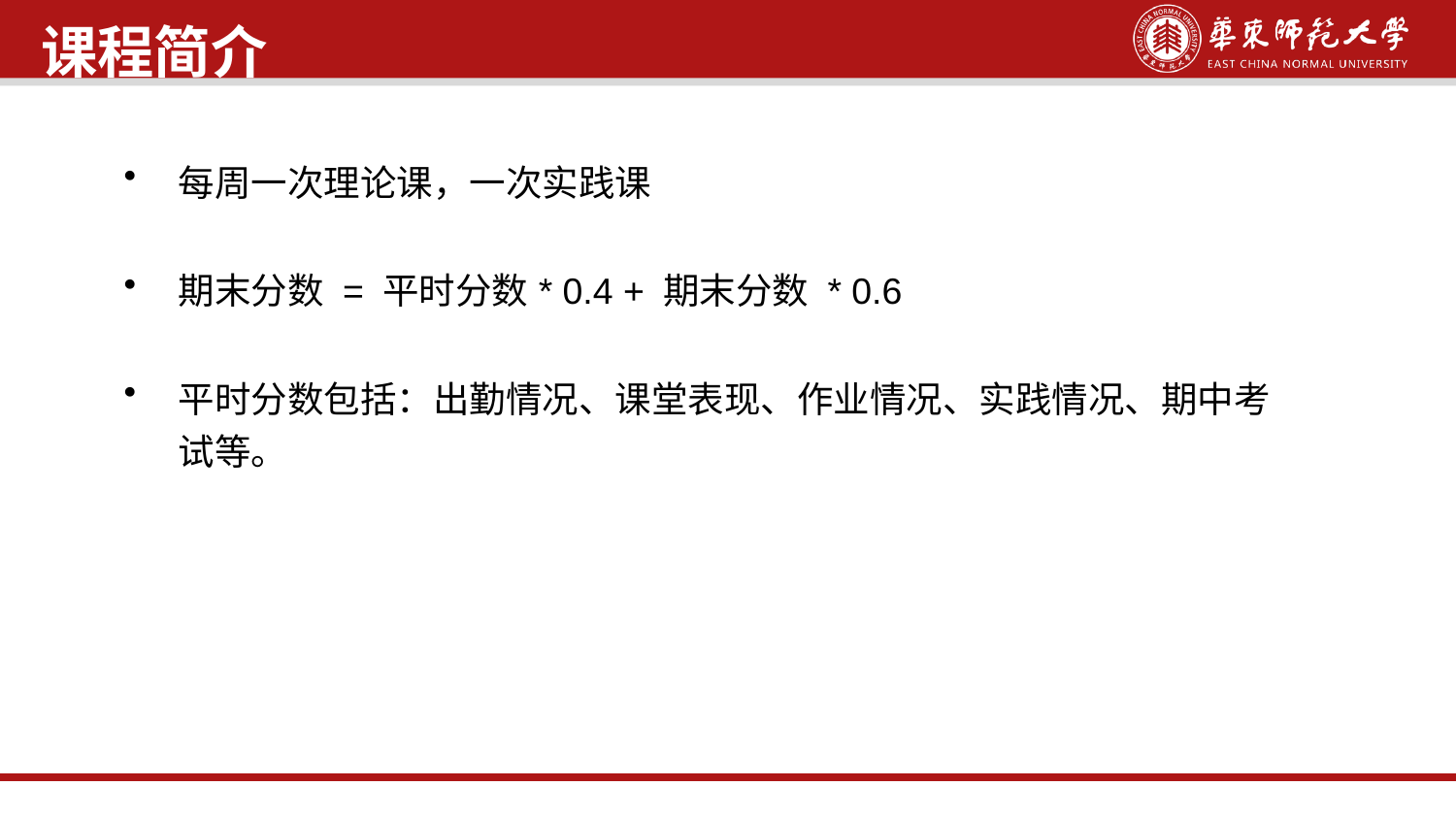

4
课程简介
每周一次理论课，一次实践课

期末分数 = 平时分数* 0.4 + 期末分数 * 0.6

平时分数包括：出勤情况、课堂表现、作业情况、实践情况、期中考试等。